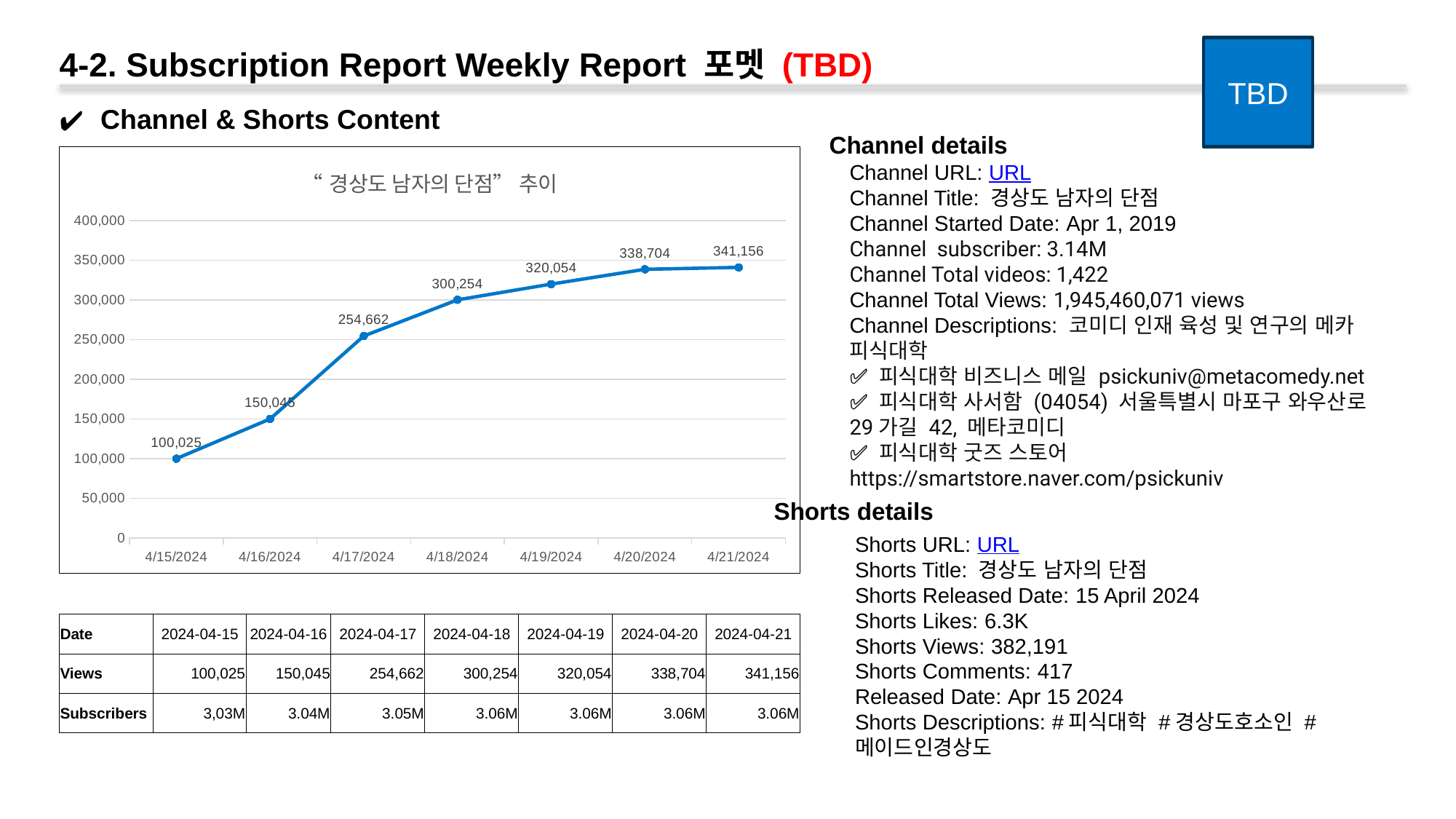

4-2. Subscription Report Weekly Report 포멧 (TBD)
TBD
Channel & Shorts Content
Channel details

### Chart: “경상도 남자의 단점” 추이

| Category |  |
|---|---|
| 45397 | 100025.0 |
| 45398 | 150045.0 |
| 45399 | 254662.0 |
| 45400 | 300254.0 |
| 45401 | 320054.0 |
| 45402 | 338704.0 |
| 45403 | 341156.0 |
Channel URL: URL
Channel Title: 경상도 남자의 단점
Channel Started Date: Apr 1, 2019
Channel  subscriber: 3.14M
Channel Total videos: 1,422
Channel Total Views: 1,945,460,071 views
Channel Descriptions: 코미디 인재 육성 및 연구의 메카 피식대학
✅ 피식대학 비즈니스 메일 psickuniv@metacomedy.net
✅ 피식대학 사서함 (04054) 서울특별시 마포구 와우산로 29가길 42, 메타코미디
✅ 피식대학 굿즈 스토어 https://smartstore.naver.com/psickuniv
Shorts details
Shorts URL: URL
Shorts Title: 경상도 남자의 단점
Shorts Released Date: 15 April 2024
Shorts Likes: 6.3K
Shorts Views: 382,191
Shorts Comments: 417
Released Date: Apr 15 2024
Shorts Descriptions: #피식대학 #경상도호소인 #메이드인경상도
| Date | 2024-04-15 | 2024-04-16 | 2024-04-17 | 2024-04-18 | 2024-04-19 | 2024-04-20 | 2024-04-21 |
| --- | --- | --- | --- | --- | --- | --- | --- |
| Views | 100,025 | 150,045 | 254,662 | 300,254 | 320,054 | 338,704 | 341,156 |
| Subscribers | 3,03M | 3.04M | 3.05M | 3.06M | 3.06M | 3.06M | 3.06M |